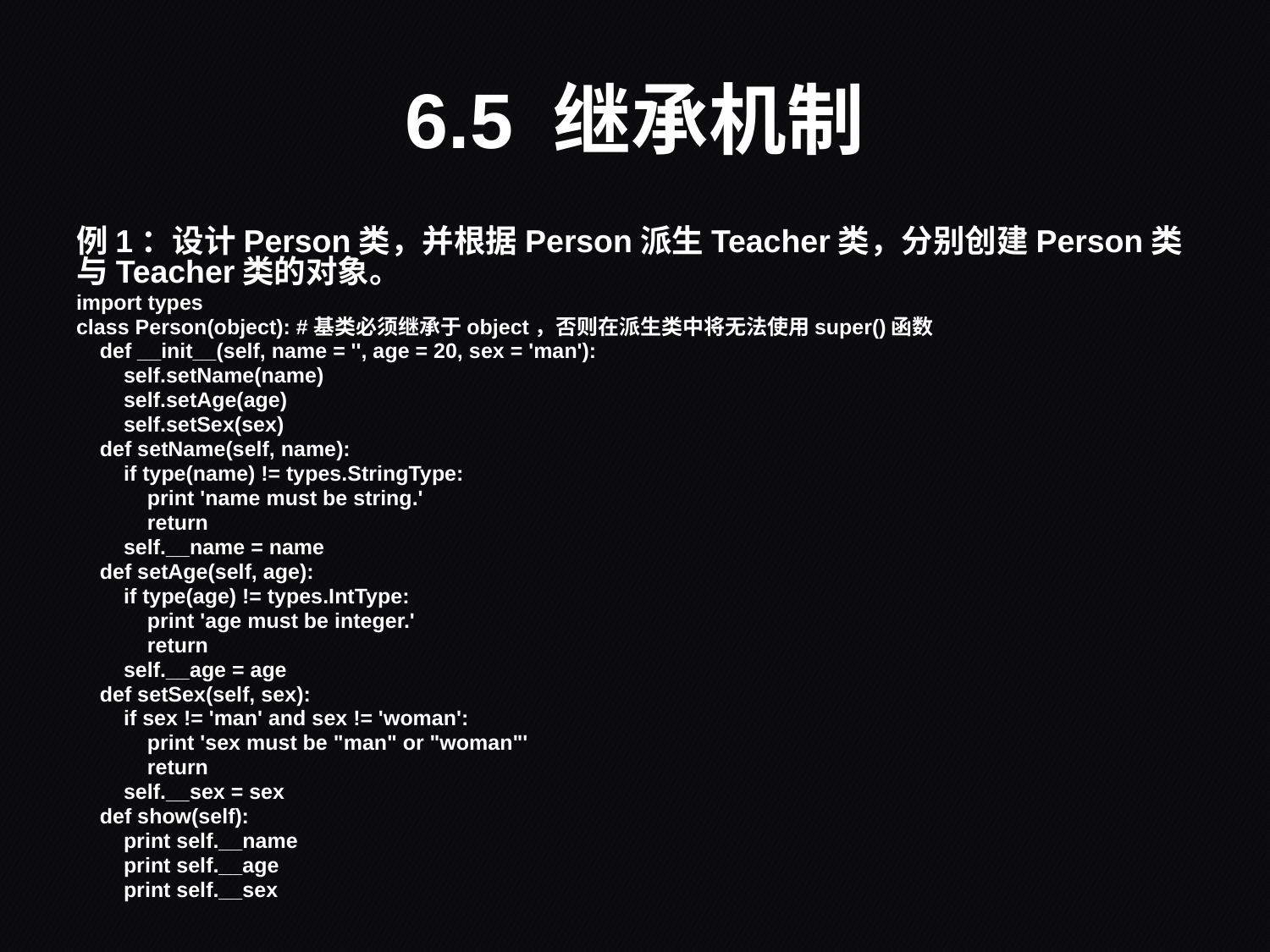

# 6.5 继承机制
例1：设计Person类，并根据Person派生Teacher类，分别创建Person类与Teacher类的对象。
import types
class Person(object): #基类必须继承于object，否则在派生类中将无法使用super()函数
    def __init__(self, name = '', age = 20, sex = 'man'):
        self.setName(name)
        self.setAge(age)
        self.setSex(sex)
    def setName(self, name):
        if type(name) != types.StringType:
            print 'name must be string.'
            return
        self.__name = name
    def setAge(self, age):
        if type(age) != types.IntType:
            print 'age must be integer.'
            return
        self.__age = age
    def setSex(self, sex):
        if sex != 'man' and sex != 'woman':
            print 'sex must be "man" or "woman"'
            return
        self.__sex = sex
    def show(self):
        print self.__name
        print self.__age
        print self.__sex